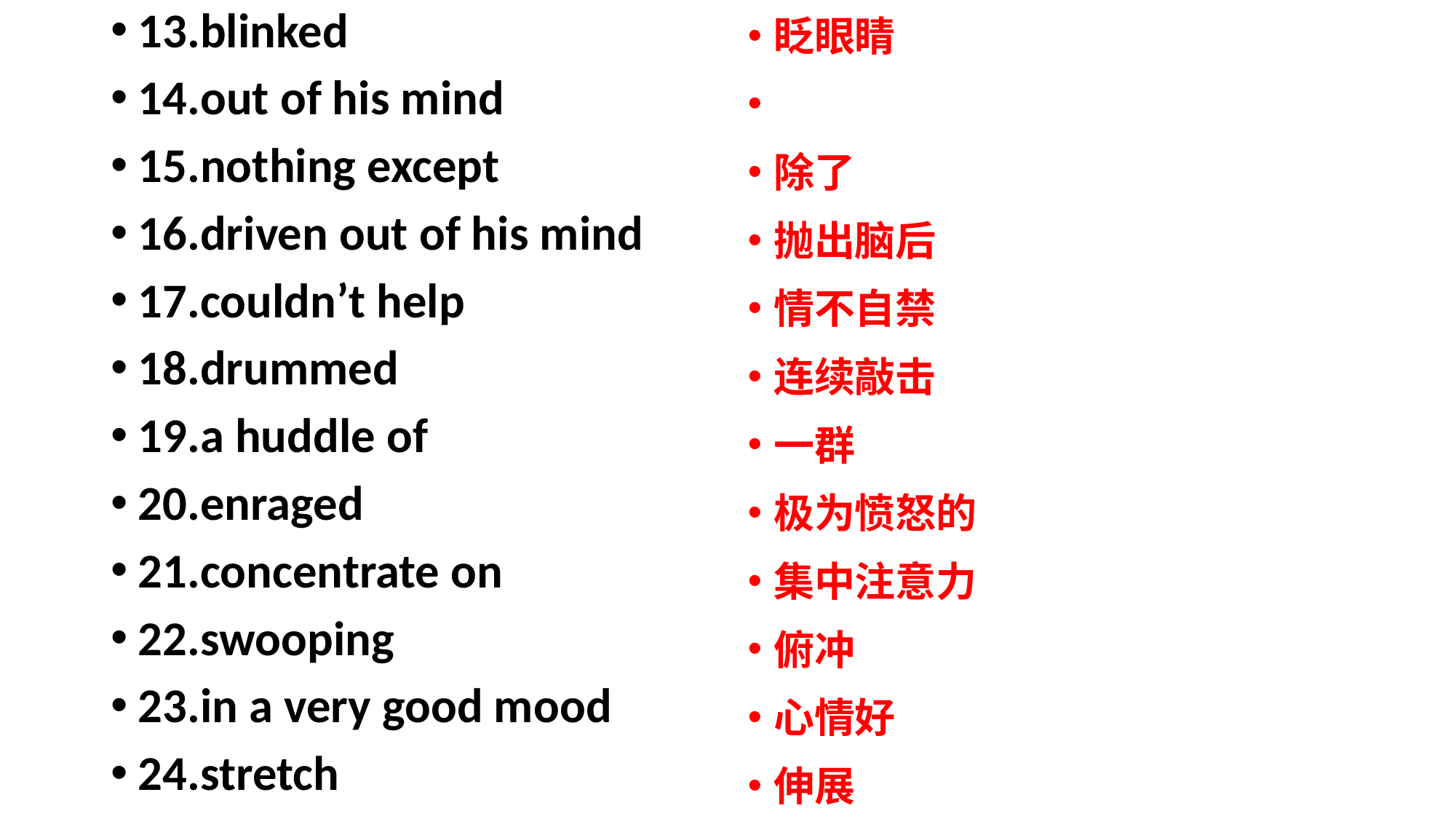

13.blinked
14.out of his mind
15.nothing except
16.driven out of his mind
17.couldn’t help
18.drummed
19.a huddle of
20.enraged
21.concentrate on
22.swooping
23.in a very good mood
24.stretch
眨眼睛

除了
抛出脑后
情不自禁
连续敲击
一群
极为愤怒的
集中注意力
俯冲
心情好
伸展